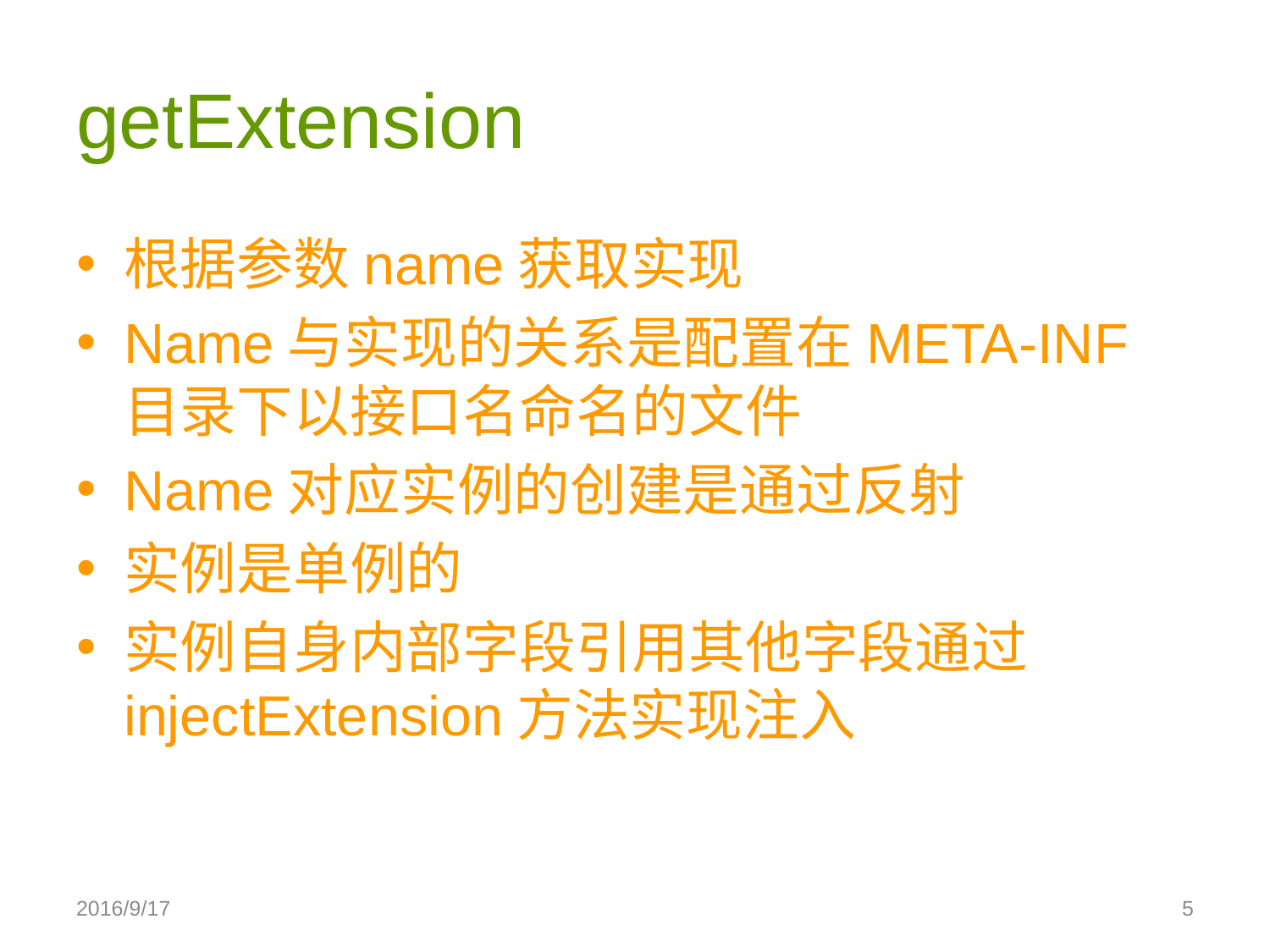

# getExtension
根据参数name获取实现
Name与实现的关系是配置在META-INF目录下以接口名命名的文件
Name对应实例的创建是通过反射
实例是单例的
实例自身内部字段引用其他字段通过injectExtension方法实现注入
2016/9/17
5